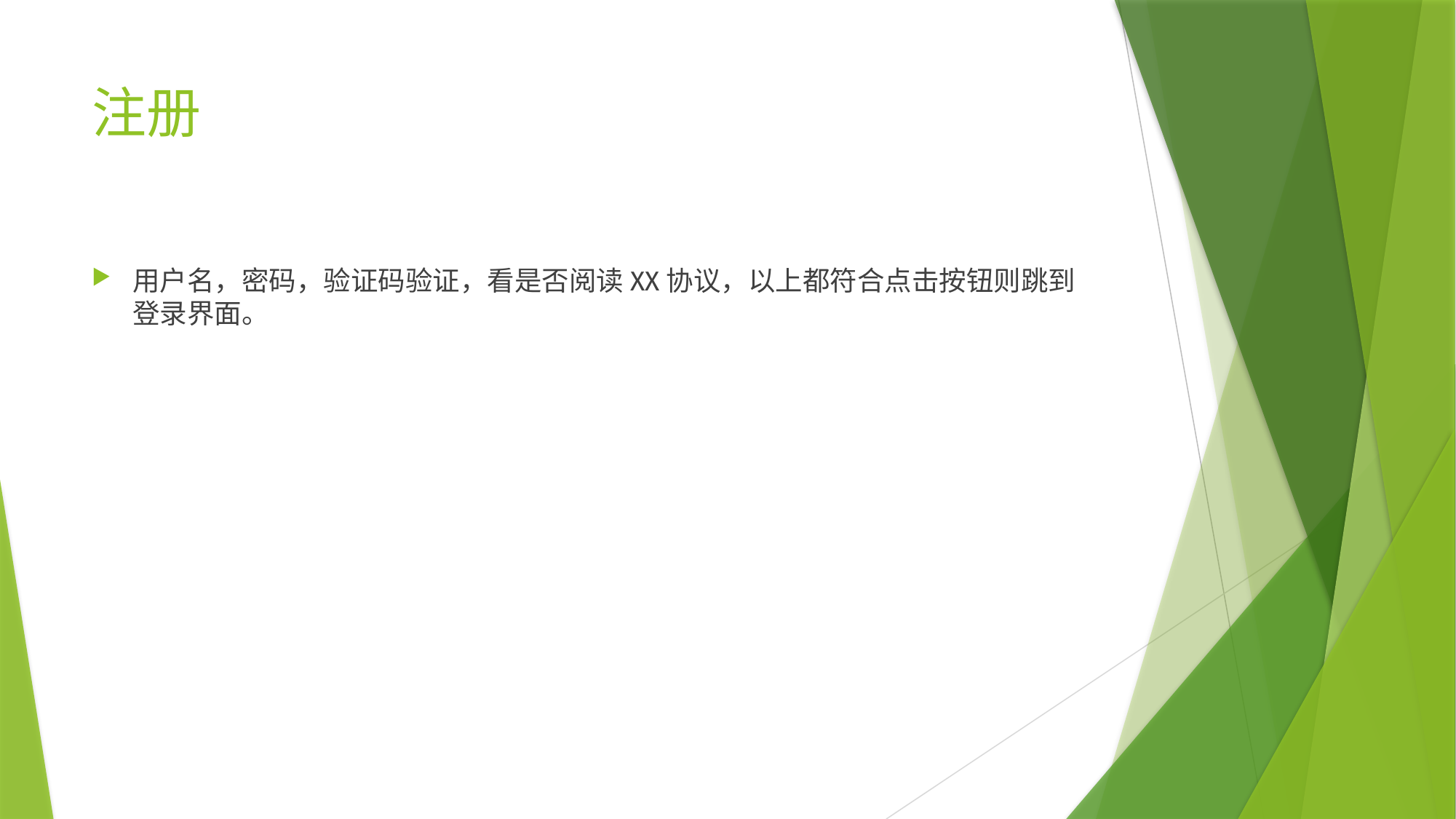

# 注册
用户名，密码，验证码验证，看是否阅读XX协议，以上都符合点击按钮则跳到登录界面。